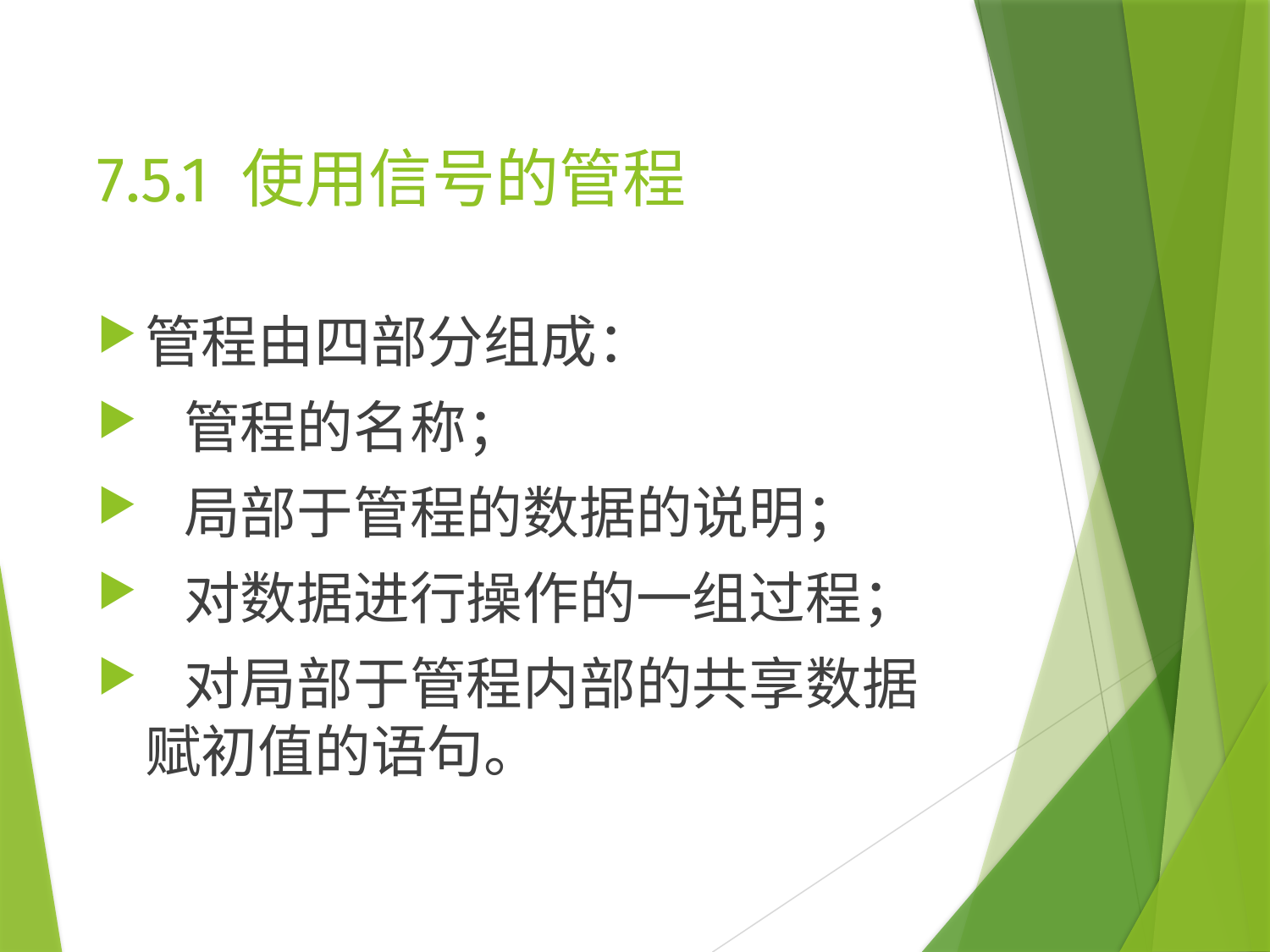

# 7.5.1 使用信号的管程
管程由四部分组成：
  管程的名称；
  局部于管程的数据的说明；
  对数据进行操作的一组过程；
  对局部于管程内部的共享数据赋初值的语句。